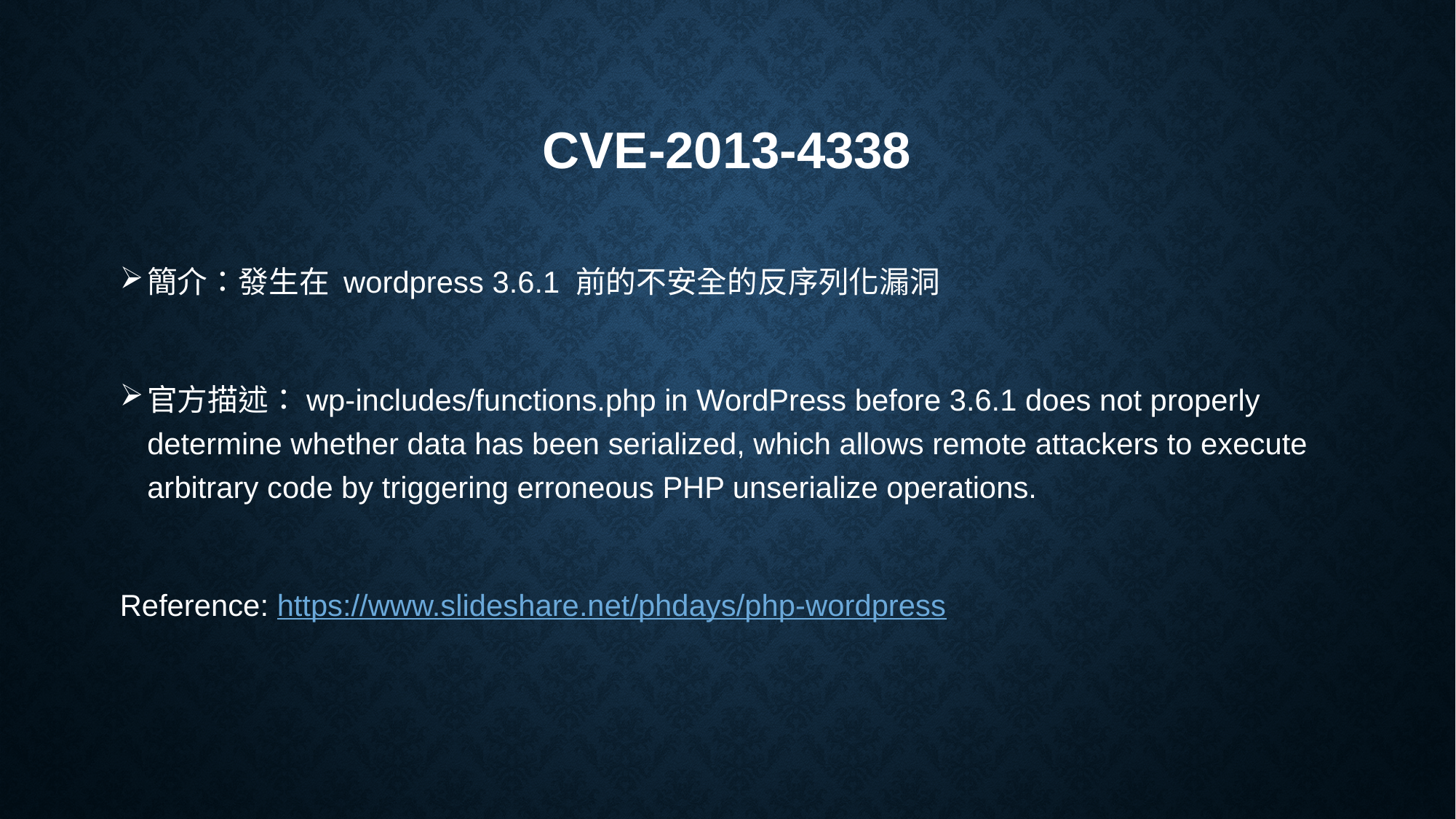

# CVE-2013-4338
簡介：發生在 wordpress 3.6.1 前的不安全的反序列化漏洞

官方描述：wp-includes/functions.php in WordPress before 3.6.1 does not properly determine whether data has been serialized, which allows remote attackers to execute arbitrary code by triggering erroneous PHP unserialize operations.

Reference: https://www.slideshare.net/phdays/php-wordpress